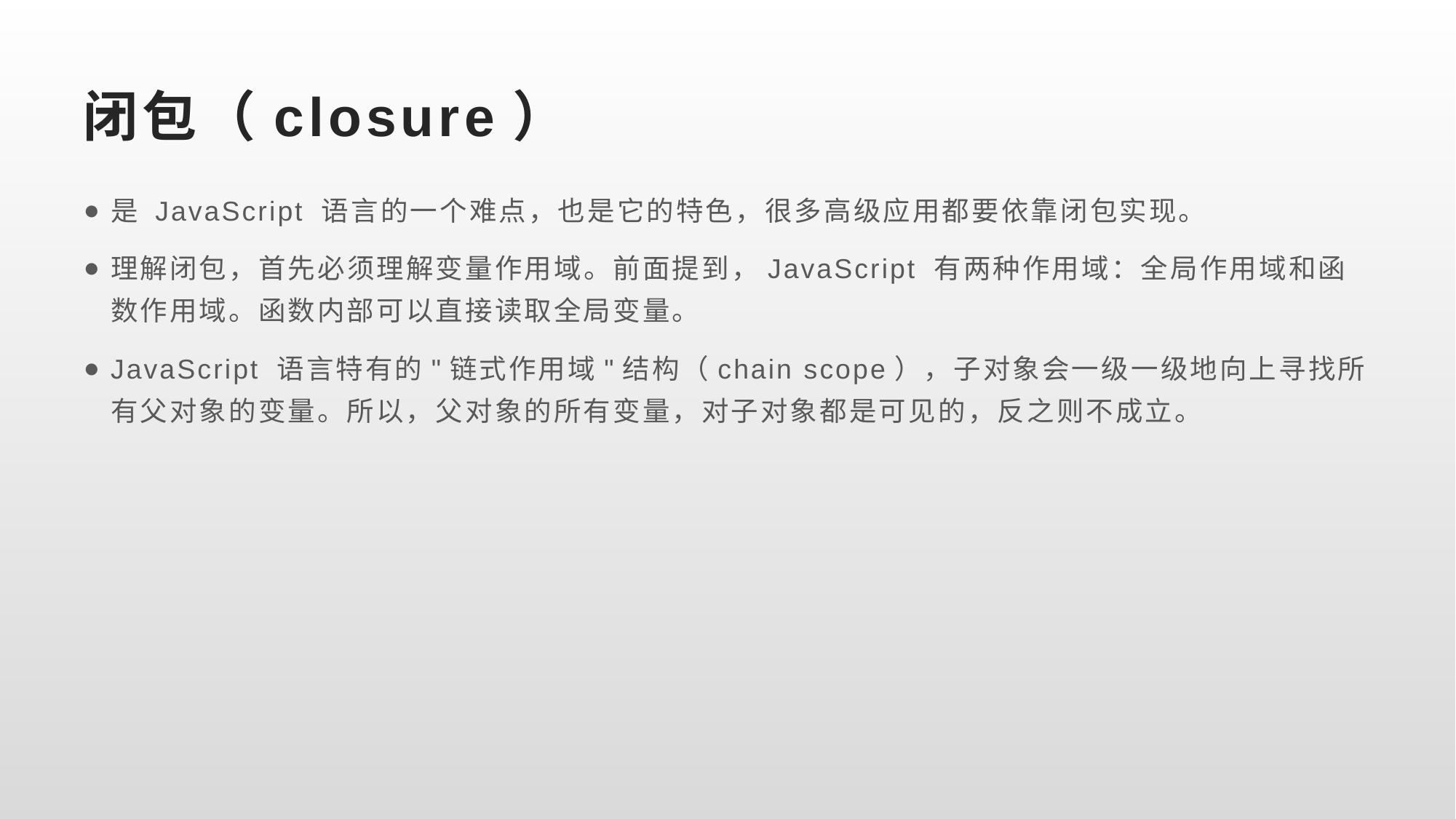

# 闭包（closure）
是 JavaScript 语言的一个难点，也是它的特色，很多高级应用都要依靠闭包实现。
理解闭包，首先必须理解变量作用域。前面提到，JavaScript 有两种作用域：全局作用域和函数作用域。函数内部可以直接读取全局变量。
JavaScript 语言特有的"链式作用域"结构（chain scope），子对象会一级一级地向上寻找所有父对象的变量。所以，父对象的所有变量，对子对象都是可见的，反之则不成立。